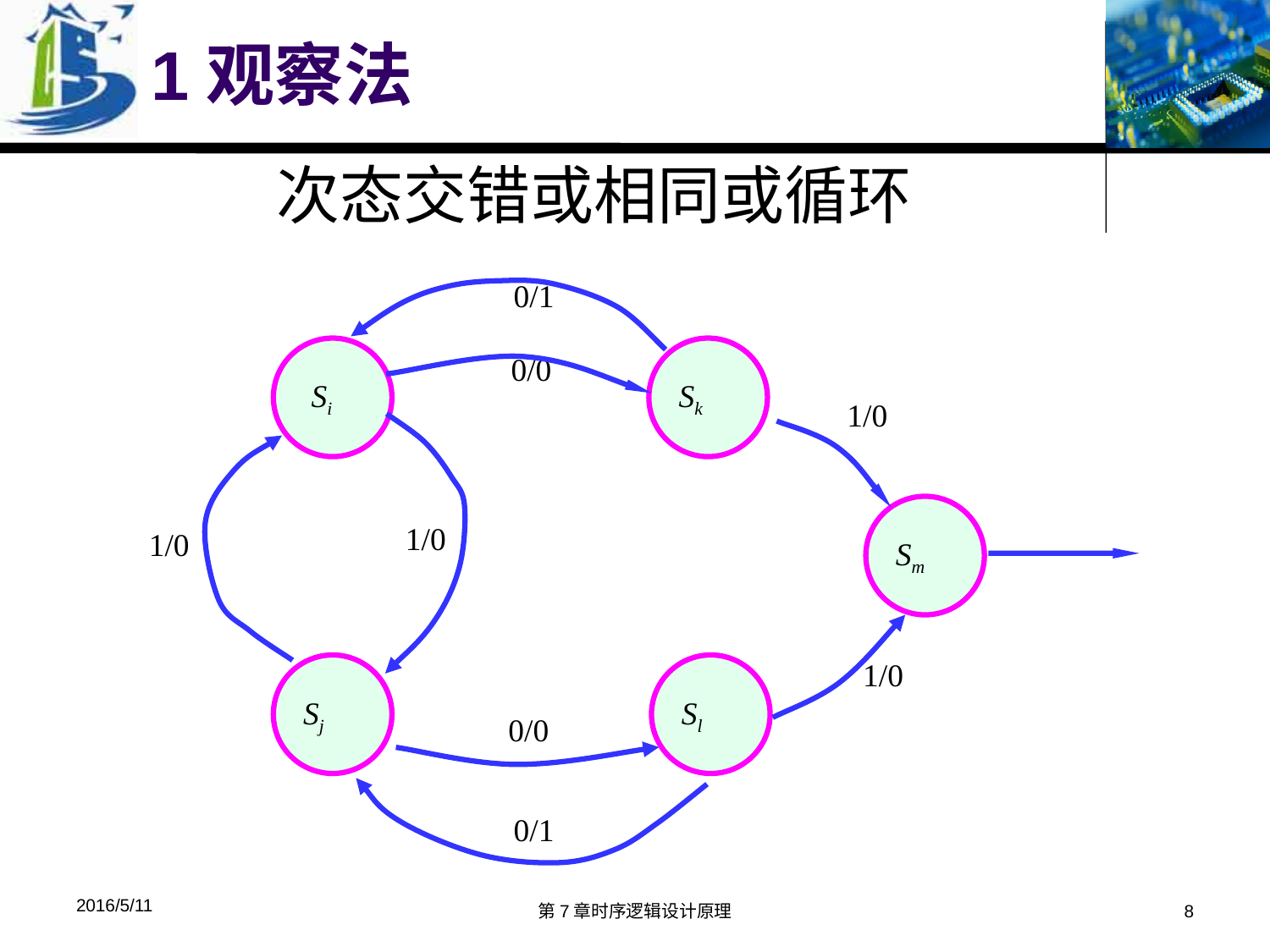

1观察法
次态交错或相同或循环
0/1

0/1

0/0

0/0
Sk
Sl
 Si
Sj
1/0

Sm

1/0

1/0

1/0

2016/5/11
第7章时序逻辑设计原理
8